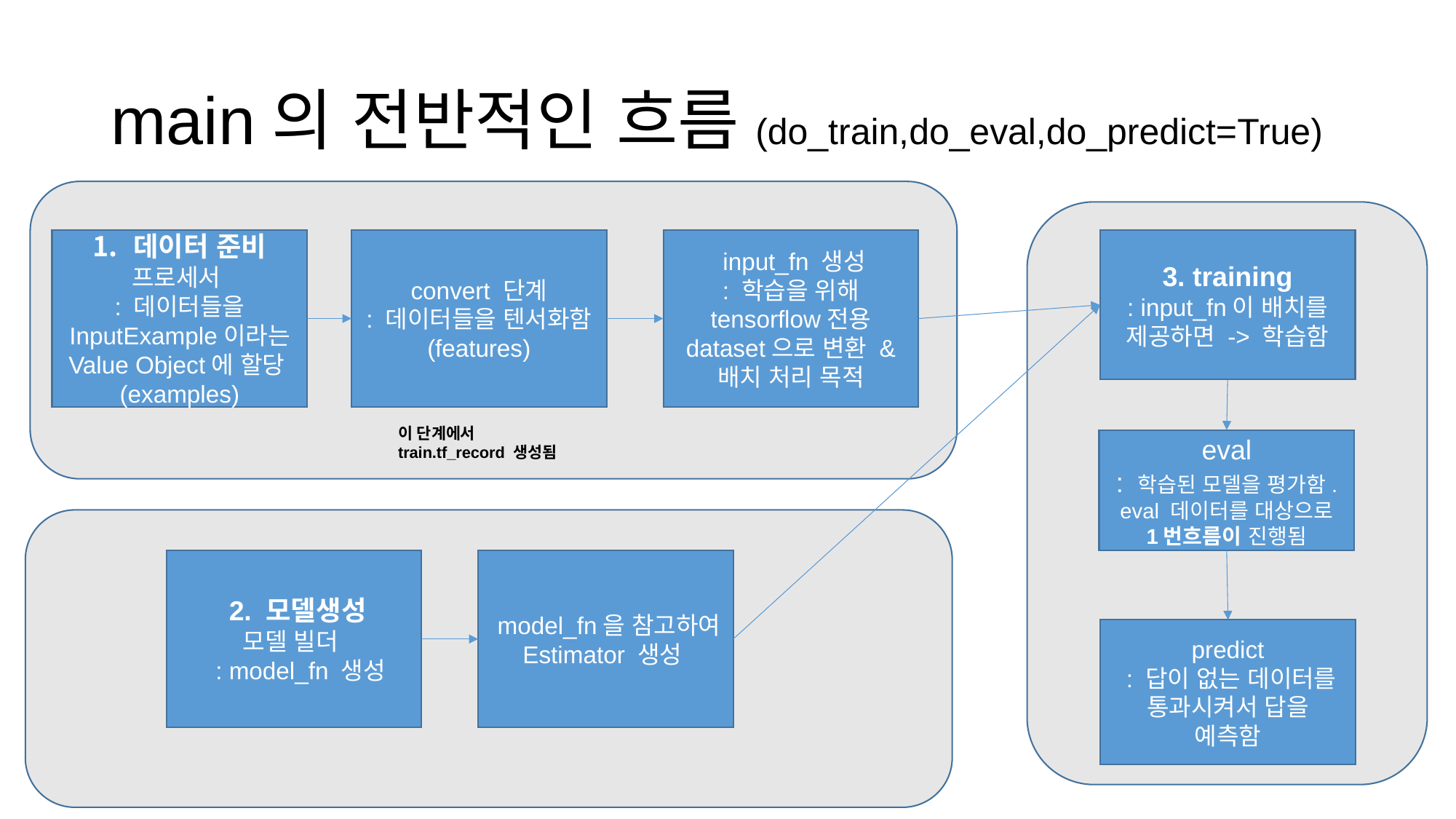

# main의 전반적인 흐름(do_train,do_eval,do_predict=True)

데이터 준비
프로세서
: 데이터들을 InputExample이라는 Value Object에 할당(examples)
convert 단계
: 데이터들을 텐서화함
(features)
 input_fn 생성
: 학습을 위해 tensorflow전용 dataset으로 변환 & 배치 처리 목적
3. training
: input_fn이 배치를 제공하면 -> 학습함
이 단계에서 train.tf_record 생성됨
eval
: 학습된 모델을 평가함. eval 데이터를 대상으로 1번흐름이 진행됨

 2. 모델생성
모델 빌더
  : model_fn 생성
 model_fn을 참고하여 Estimator 생성
predict
 : 답이 없는 데이터를 통과시켜서 답을 예측함